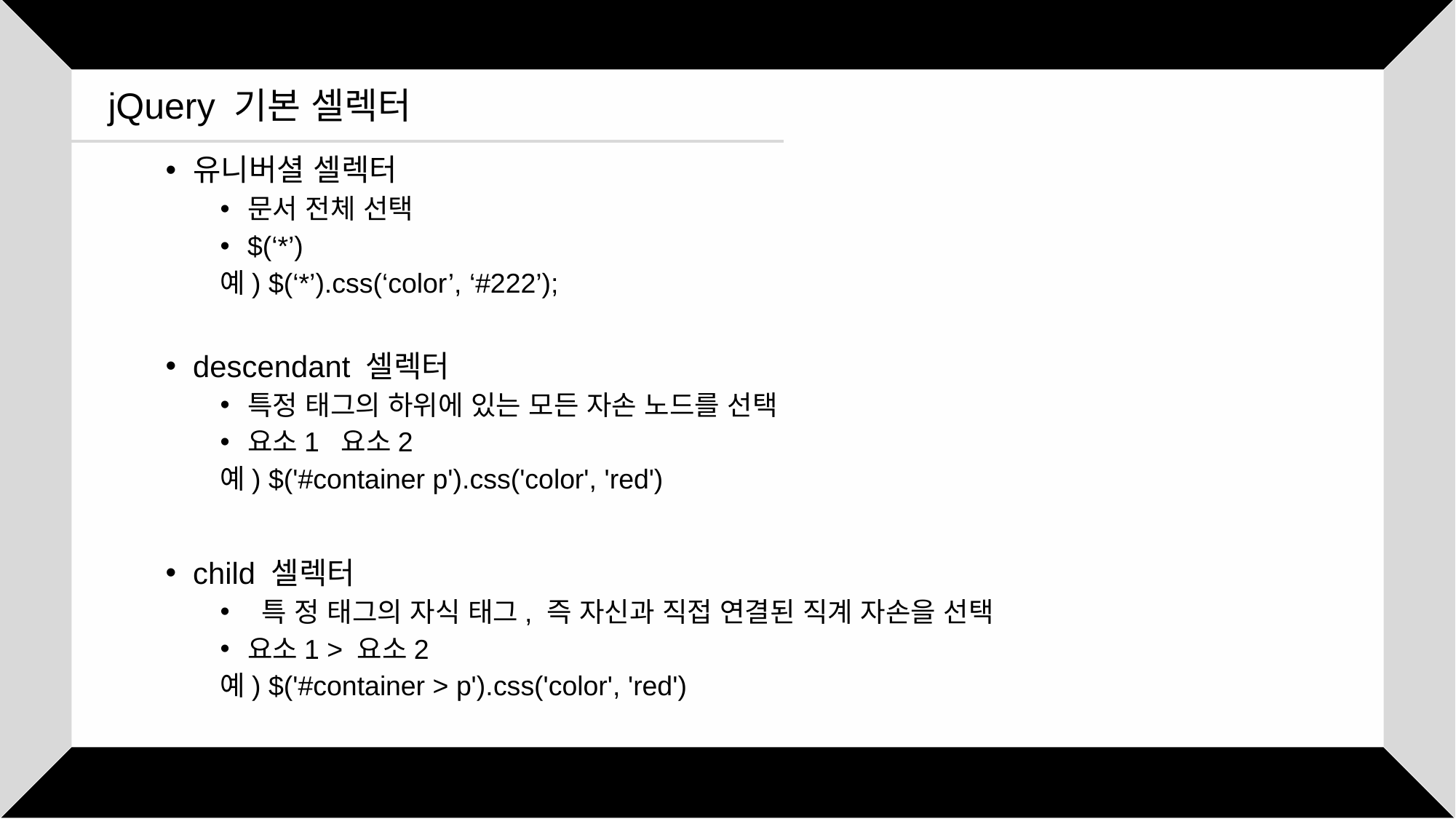

jQuery 기본 셀렉터
유니버셜 셀렉터
문서 전체 선택
$(‘*’)
예) $(‘*’).css(‘color’, ‘#222’);

descendant 셀렉터
특정 태그의 하위에 있는 모든 자손 노드를 선택
요소1  요소2
예) $('#container p').css('color', 'red')

child 셀렉터
 특 정 태그의 자식 태그, 즉 자신과 직접 연결된 직계 자손을 선택
요소1 > 요소2
예) $('#container > p').css('color', 'red')